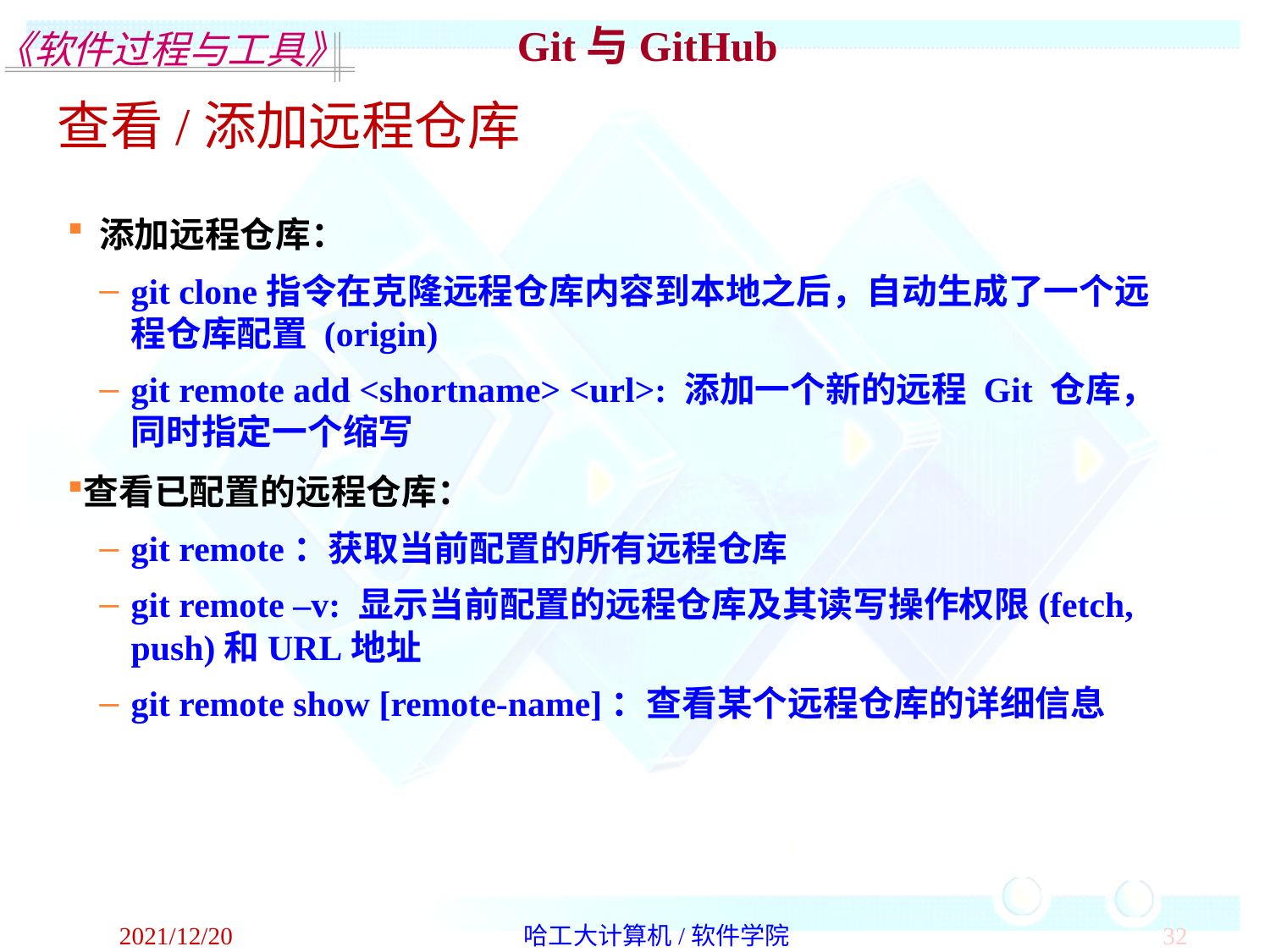

Git与GitHub
查看/添加远程仓库
添加远程仓库：
git clone指令在克隆远程仓库内容到本地之后，自动生成了一个远程仓库配置 (origin)
git remote add <shortname> <url>: 添加一个新的远程 Git 仓库，同时指定一个缩写
查看已配置的远程仓库：
git remote：获取当前配置的所有远程仓库
git remote –v: 显示当前配置的远程仓库及其读写操作权限(fetch, push)和URL地址
git remote show [remote-name]：查看某个远程仓库的详细信息